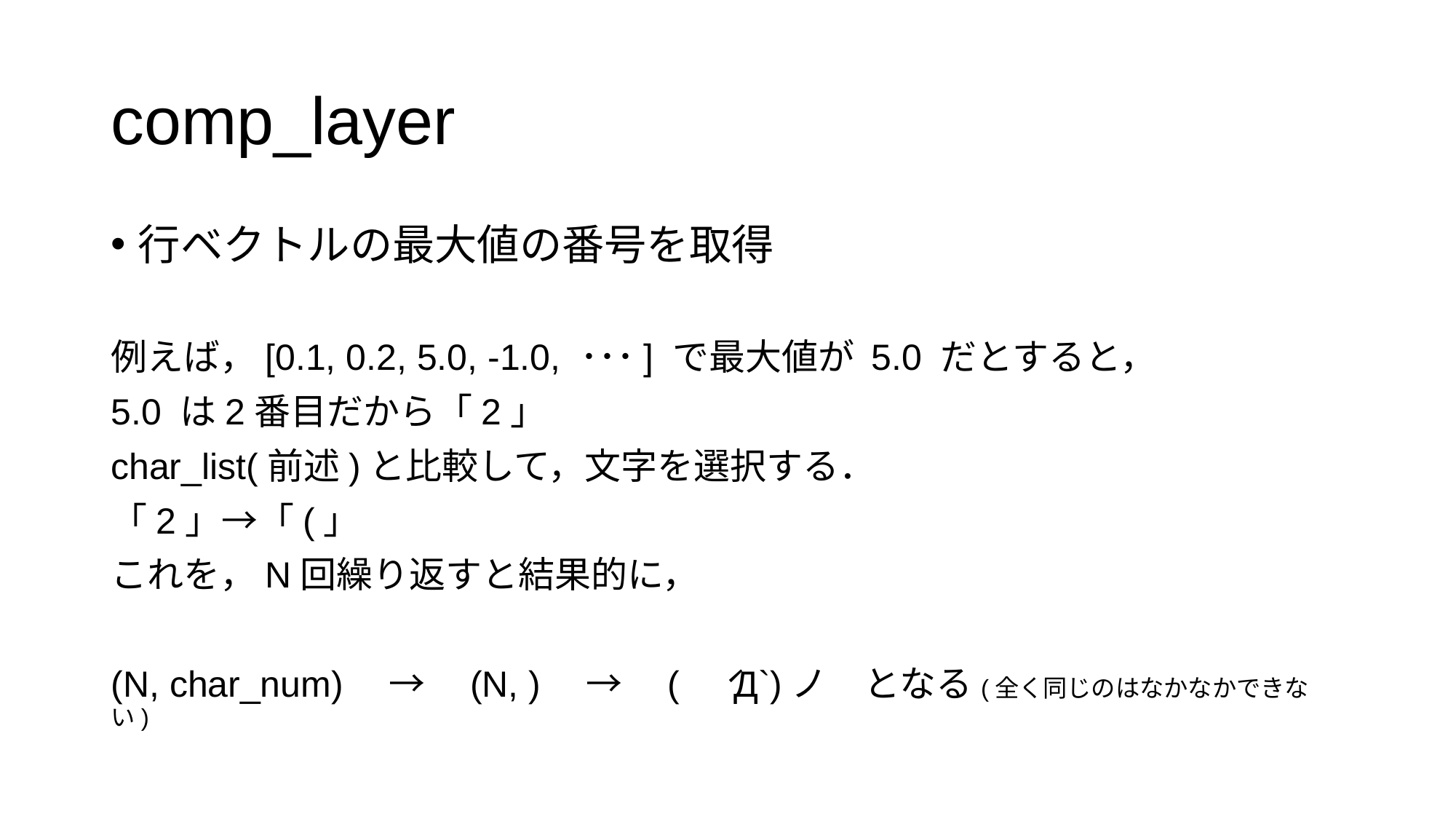

# comp_layer
行ベクトルの最大値の番号を取得

例えば，[0.1, 0.2, 5.0, -1.0, ･･･] で最大値が 5.0 だとすると，
5.0 は2番目だから「2」
char_list(前述)と比較して，文字を選択する．
「2」→「(」
これを，N回繰り返すと結果的に，

(N, char_num)　→　(N, )　→　(　́Д`)ノ　となる(全く同じのはなかなかできない)